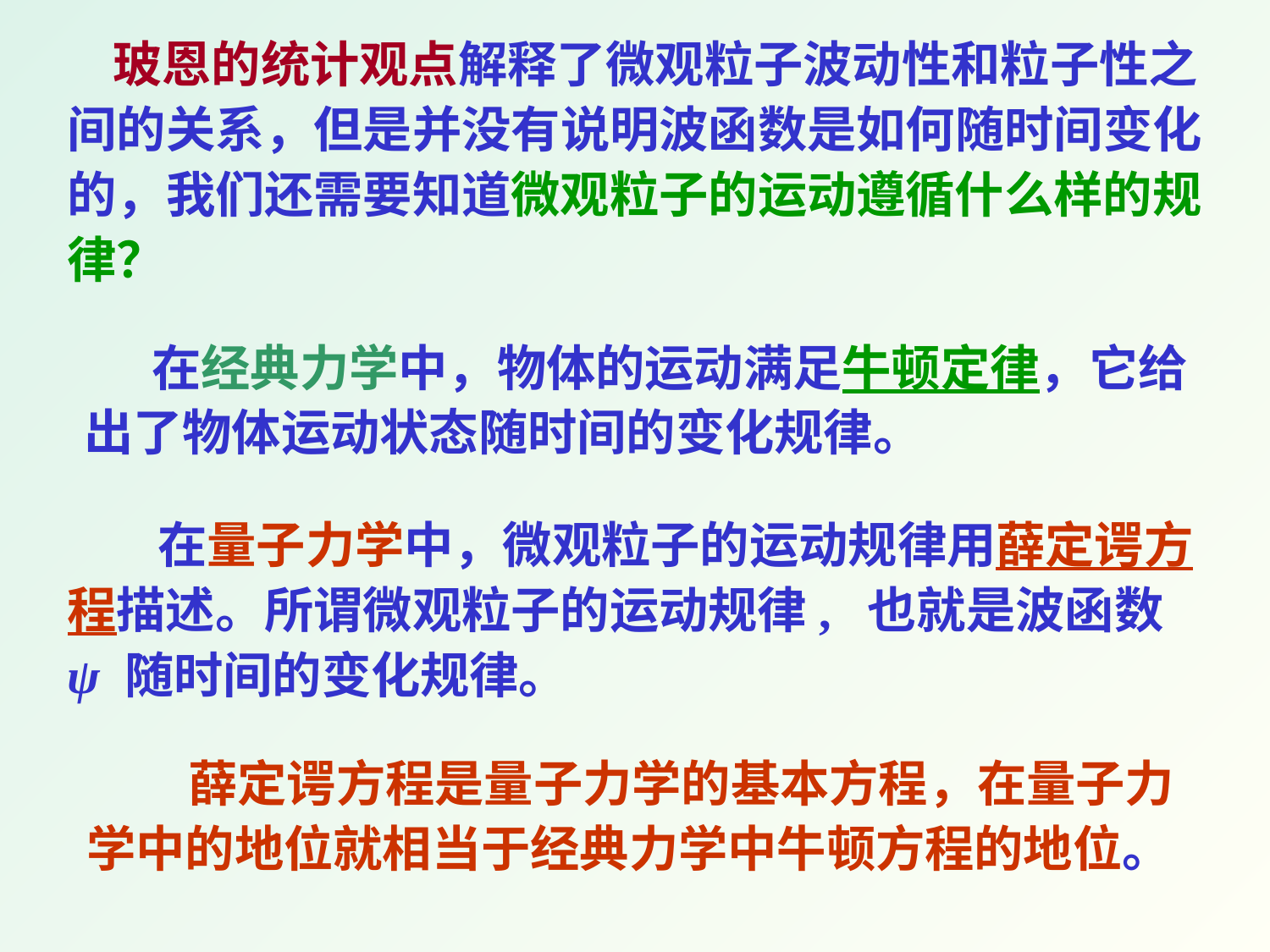

玻恩的统计观点解释了微观粒子波动性和粒子性之间的关系，但是并没有说明波函数是如何随时间变化的，我们还需要知道微观粒子的运动遵循什么样的规律？
     在经典力学中，物体的运动满足牛顿定律，它给
出了物体运动状态随时间的变化规律。
       在量子力学中，微观粒子的运动规律用薛定谔方程描述。所谓微观粒子的运动规律,  也就是波函数 ψ 随时间的变化规律。
        薛定谔方程是量子力学的基本方程，在量子力学中的地位就相当于经典力学中牛顿方程的地位。